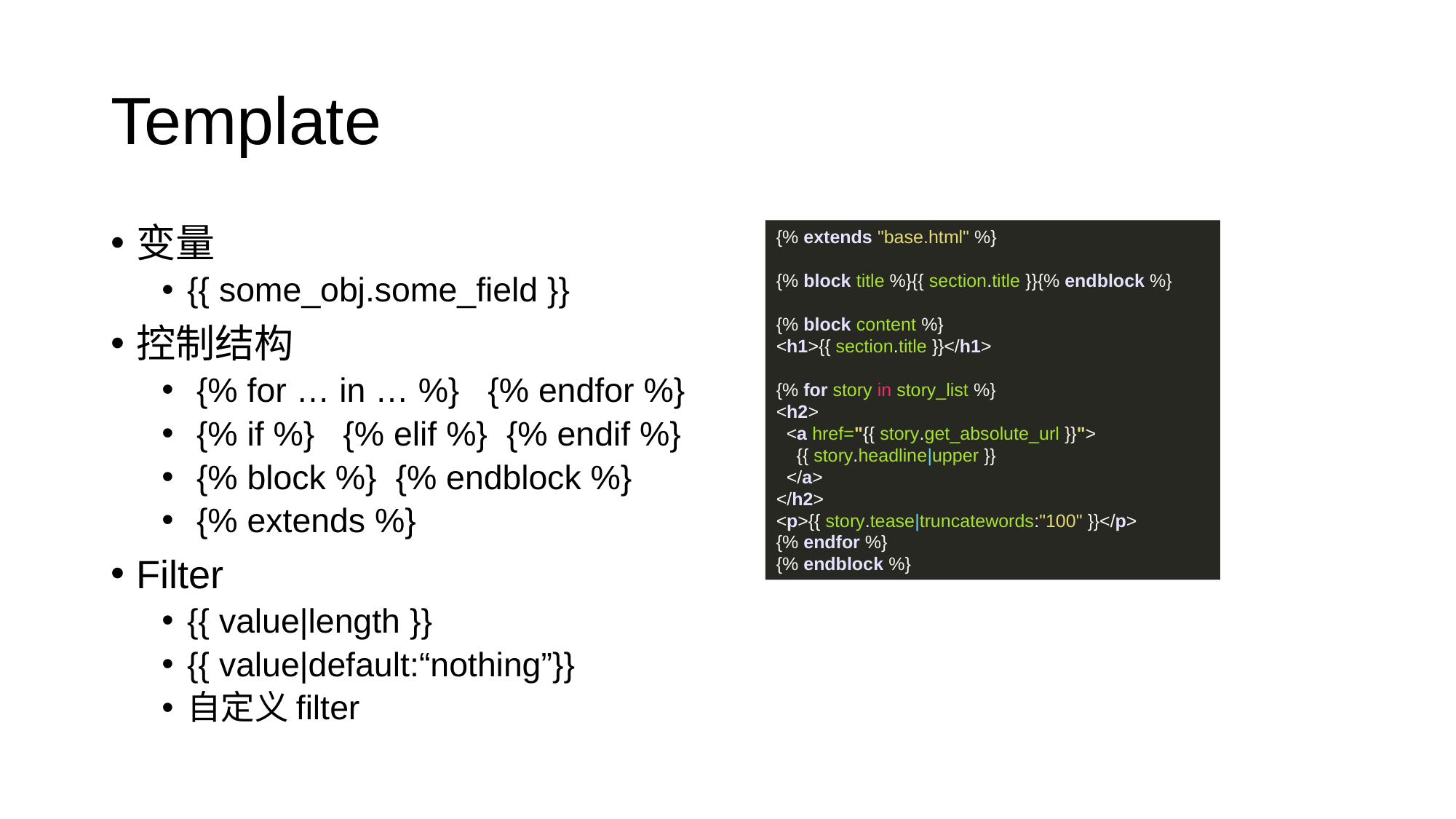

# Template
变量
{{ some_obj.some_field }}
控制结构
 {% for … in … %}   {% endfor %}
 {% if %}   {% elif %}  {% endif %}
 {% block %}  {% endblock %}
 {% extends %}
Filter
{{ value|length }}
{{ value|default:“nothing”}}
自定义filter

{% extends "base.html" %}
{% block title %}{{ section.title }}{% endblock %}
{% block content %}
<h1>{{ section.title }}</h1>
{% for story in story_list %}
<h2>
  <a href="{{ story.get_absolute_url }}">
    {{ story.headline|upper }}
  </a>
</h2>
<p>{{ story.tease|truncatewords:"100" }}</p>
{% endfor %}
{% endblock %}